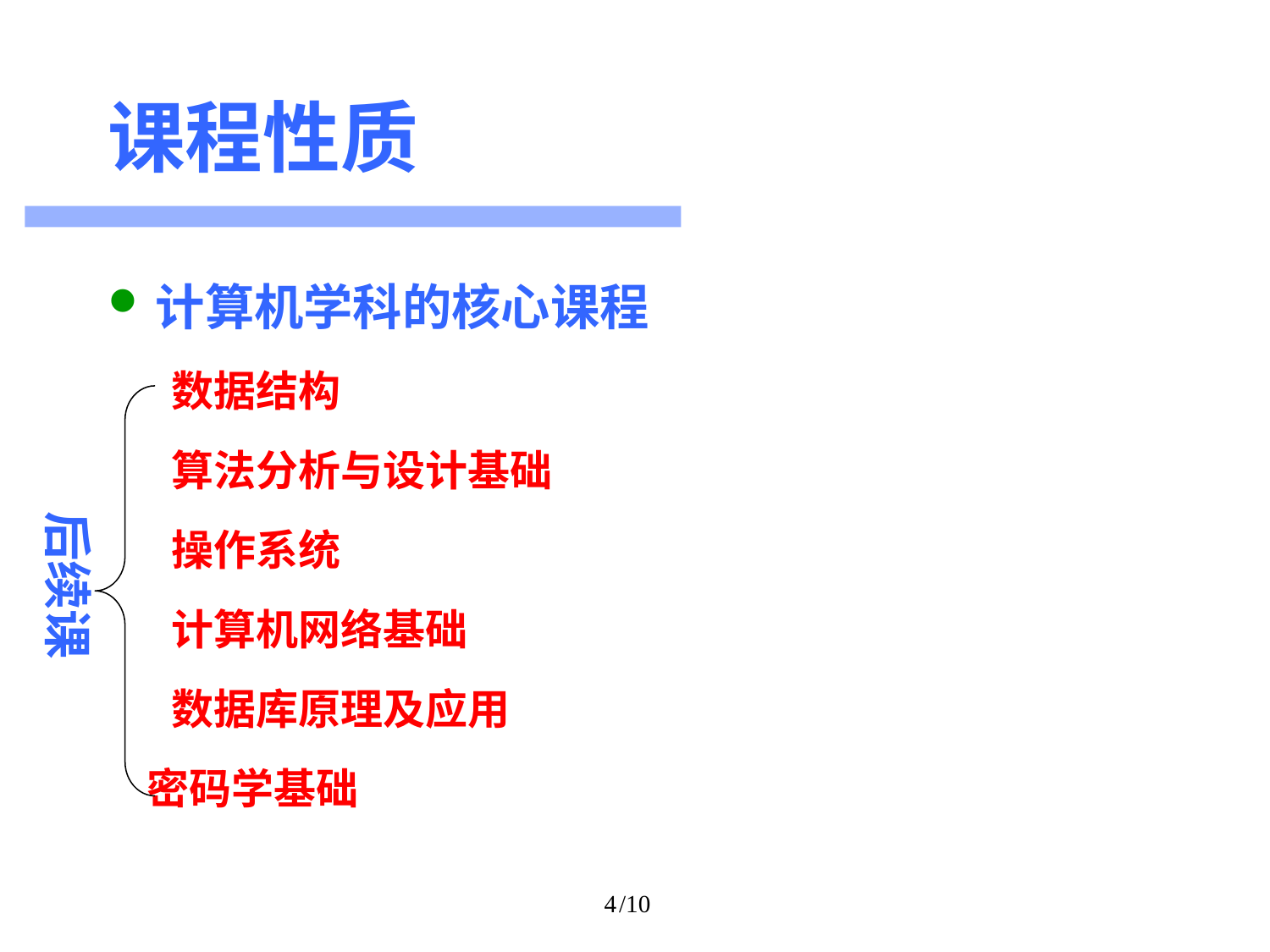

# 课程性质

计算机学科的核心课程
数据结构
算法分析与设计基础
操作系统
计算机网络基础
数据库原理及应用
   密码学基础

后续课
4
/10